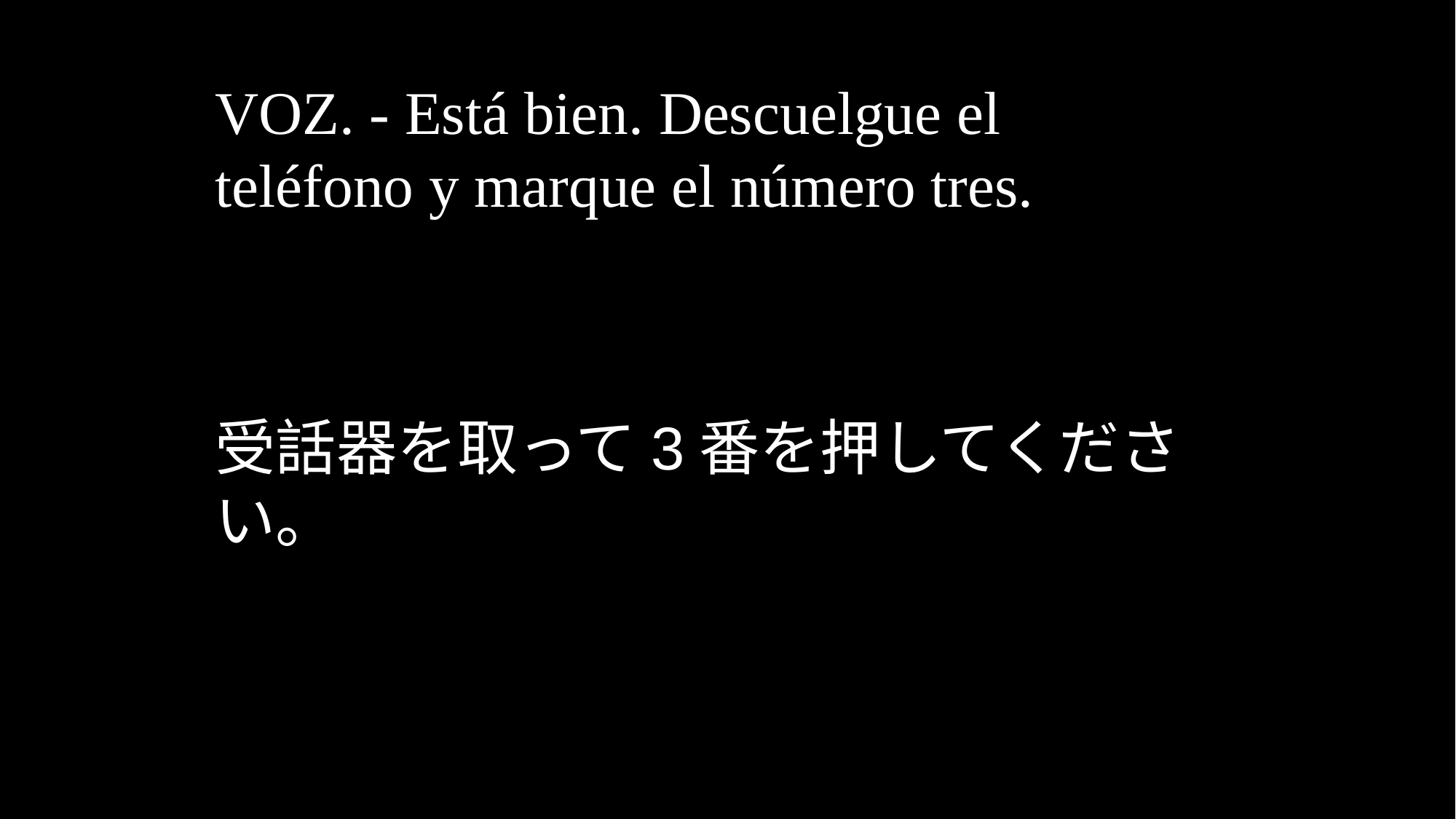

VOZ. - Está bien. Descuelgue el teléfono y marque el número tres.

受話器を取って3番を押してください。